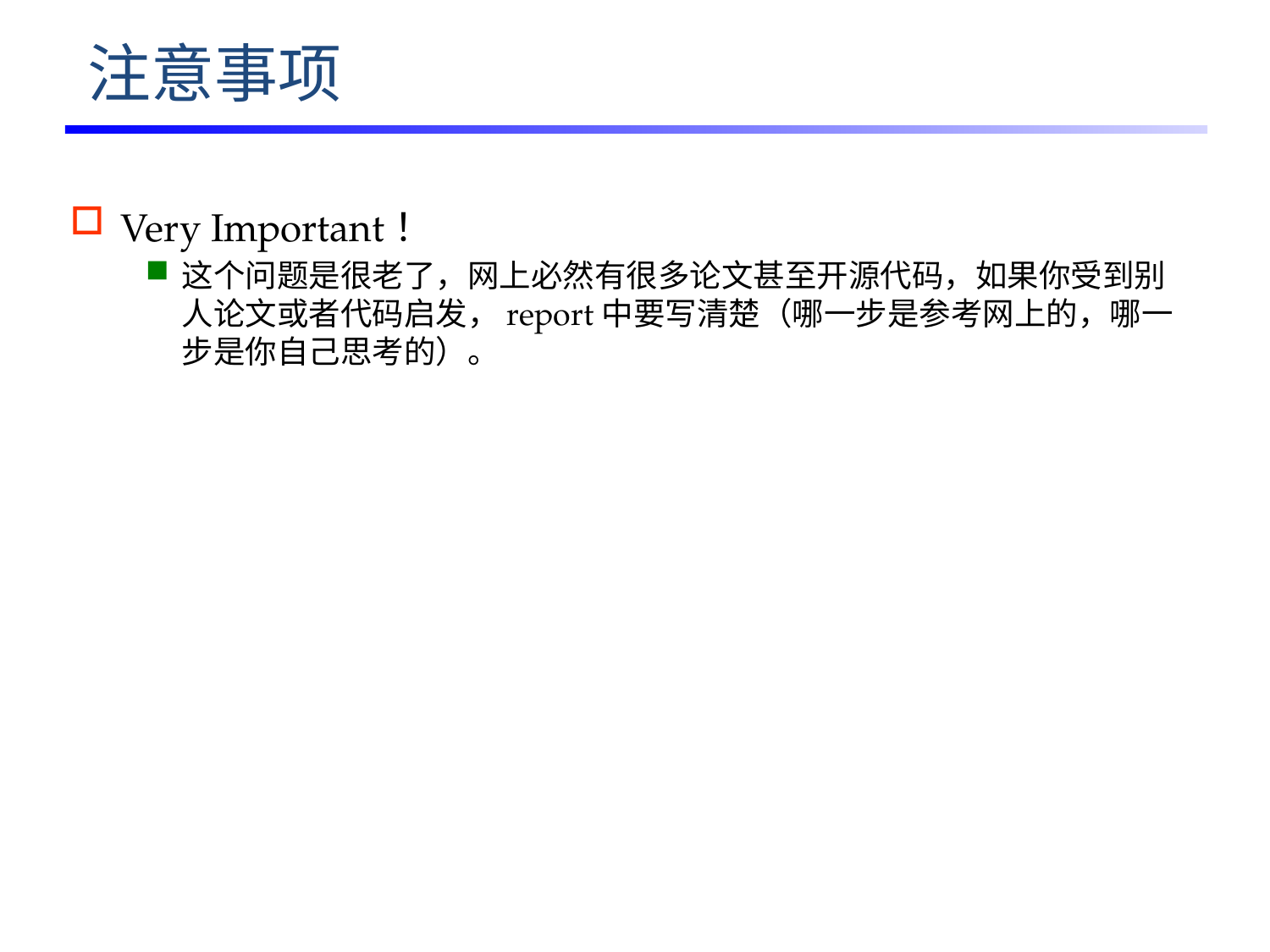

# 注意事项
Very Important！
这个问题是很老了，网上必然有很多论文甚至开源代码，如果你受到别人论文或者代码启发，report中要写清楚（哪一步是参考网上的，哪一步是你自己思考的）。